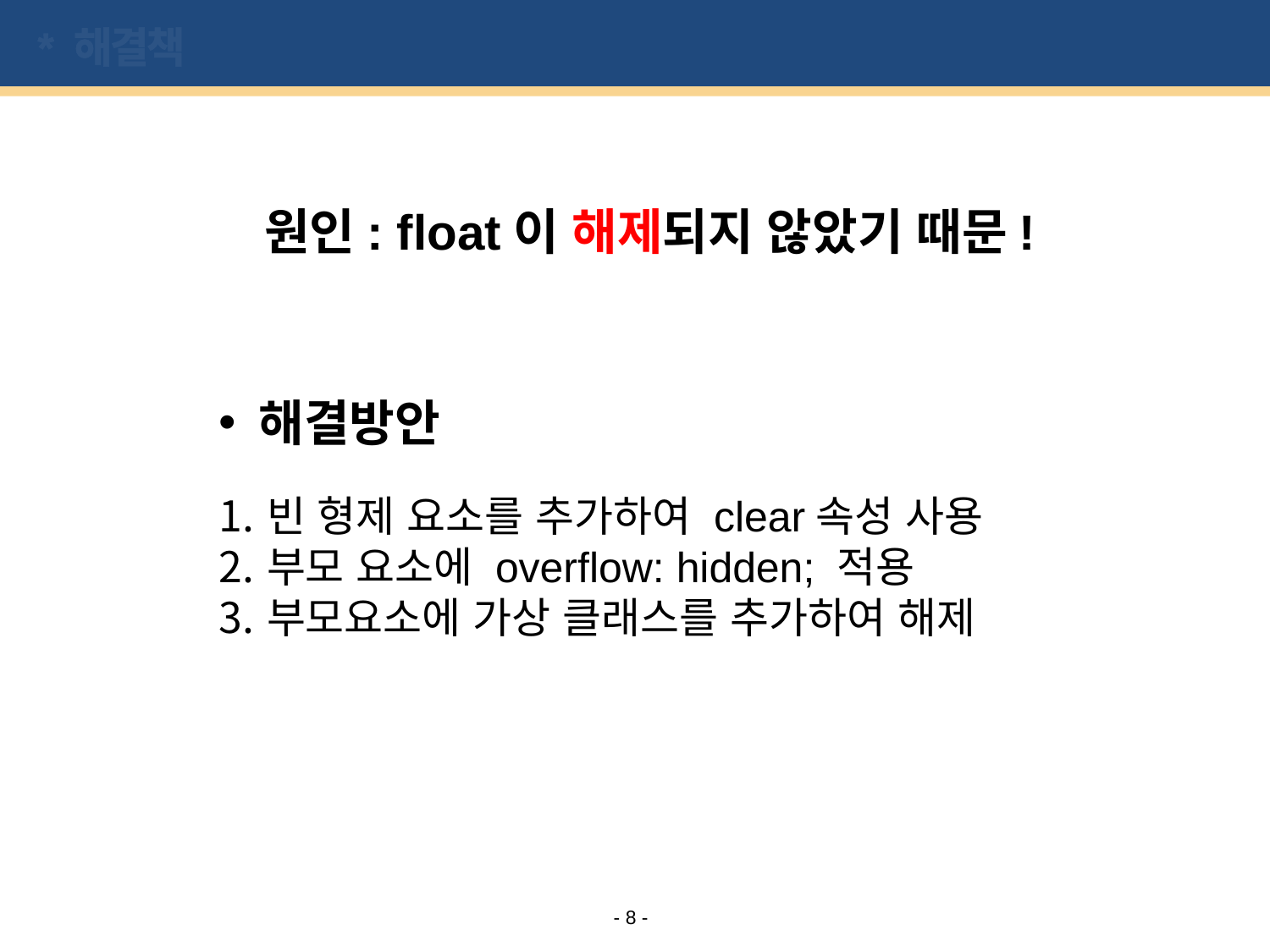

# * 해결책
원인: float이 해제되지 않았기 때문!
해결방안

빈 형제 요소를 추가하여 clear속성 사용
부모 요소에 overflow: hidden; 적용
부모요소에 가상 클래스를 추가하여 해제